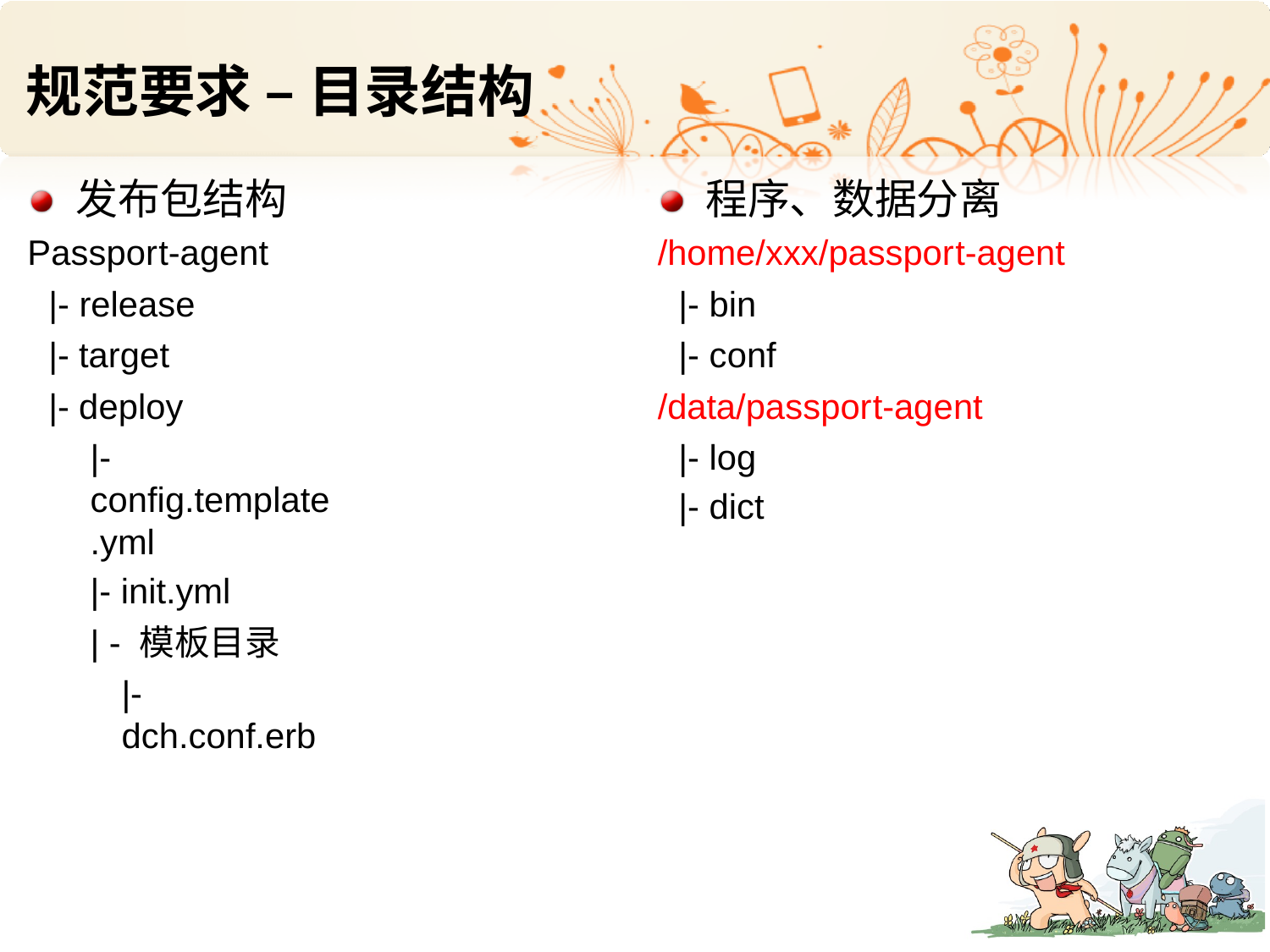

# 规范要求 – 目录结构
发布包结构
Passport-agent
|- release
|- target
|- deploy
|- config.template.yml
|- init.yml
| - 模板目录
|- dch.conf.erb
程序、数据分离
/home/xxx/passport-agent
|- bin
|- conf
/data/passport-agent
|- log
|- dict